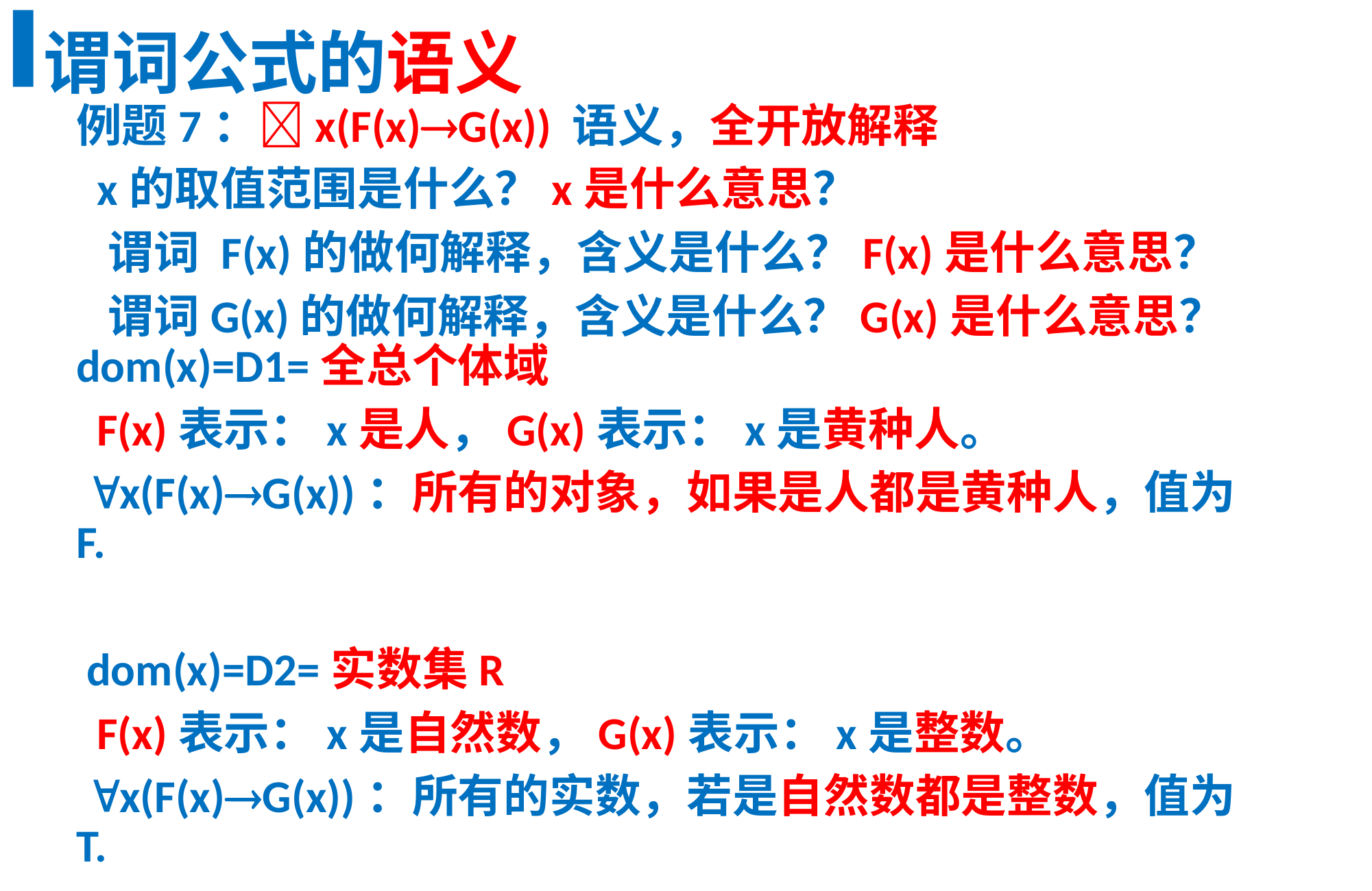

谓词公式的语义
例题7：∀x(F(x)→G(x)) 语义，全开放解释
  x的取值范围是什么？x是什么意思？
  谓词 F(x)的做何解释，含义是什么？F(x)是什么意思？
  谓词G(x)的做何解释，含义是什么？G(x)是什么意思？dom(x)=D1=全总个体域
  F(x)表示：x是人，G(x)表示：x是黄种人。
 ∀x(F(x)→G(x))：所有的对象，如果是人都是黄种人，值为F.

 dom(x)=D2=实数集R
  F(x)表示：x是自然数，G(x)表示：x是整数。
 ∀x(F(x)→G(x))：所有的实数，若是自然数都是整数，值为T.